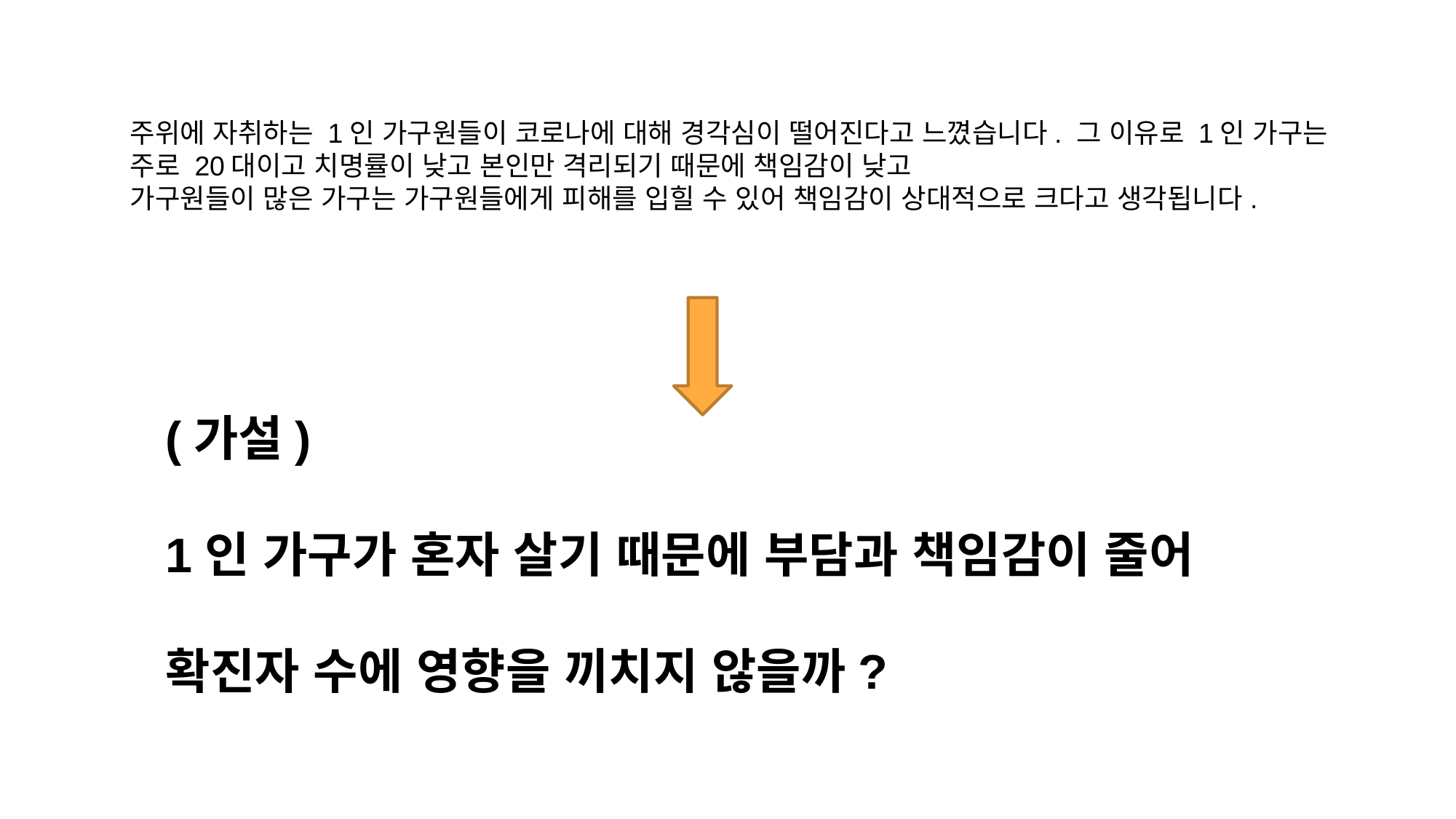

주위에 자취하는 1인 가구원들이 코로나에 대해 경각심이 떨어진다고 느꼈습니다. 그 이유로 1인 가구는 주로 20대이고 치명률이 낮고 본인만 격리되기 때문에 책임감이 낮고
가구원들이 많은 가구는 가구원들에게 피해를 입힐 수 있어 책임감이 상대적으로 크다고 생각됩니다.

(가설)

1인 가구가 혼자 살기 때문에 부담과 책임감이 줄어

확진자 수에 영향을 끼치지 않을까?